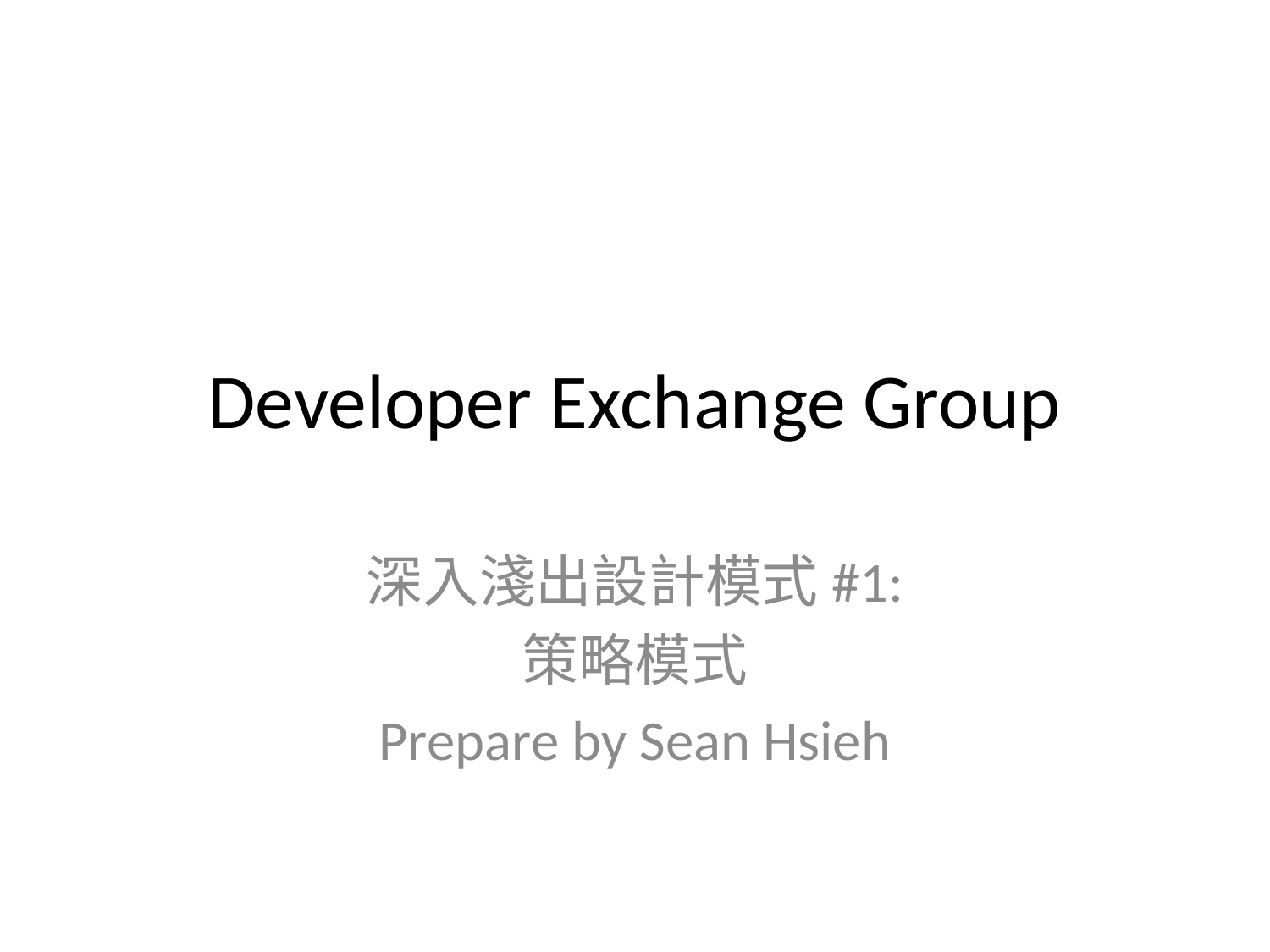

# Developer Exchange Group
深入淺出設計模式#1:
策略模式
Prepare by Sean Hsieh